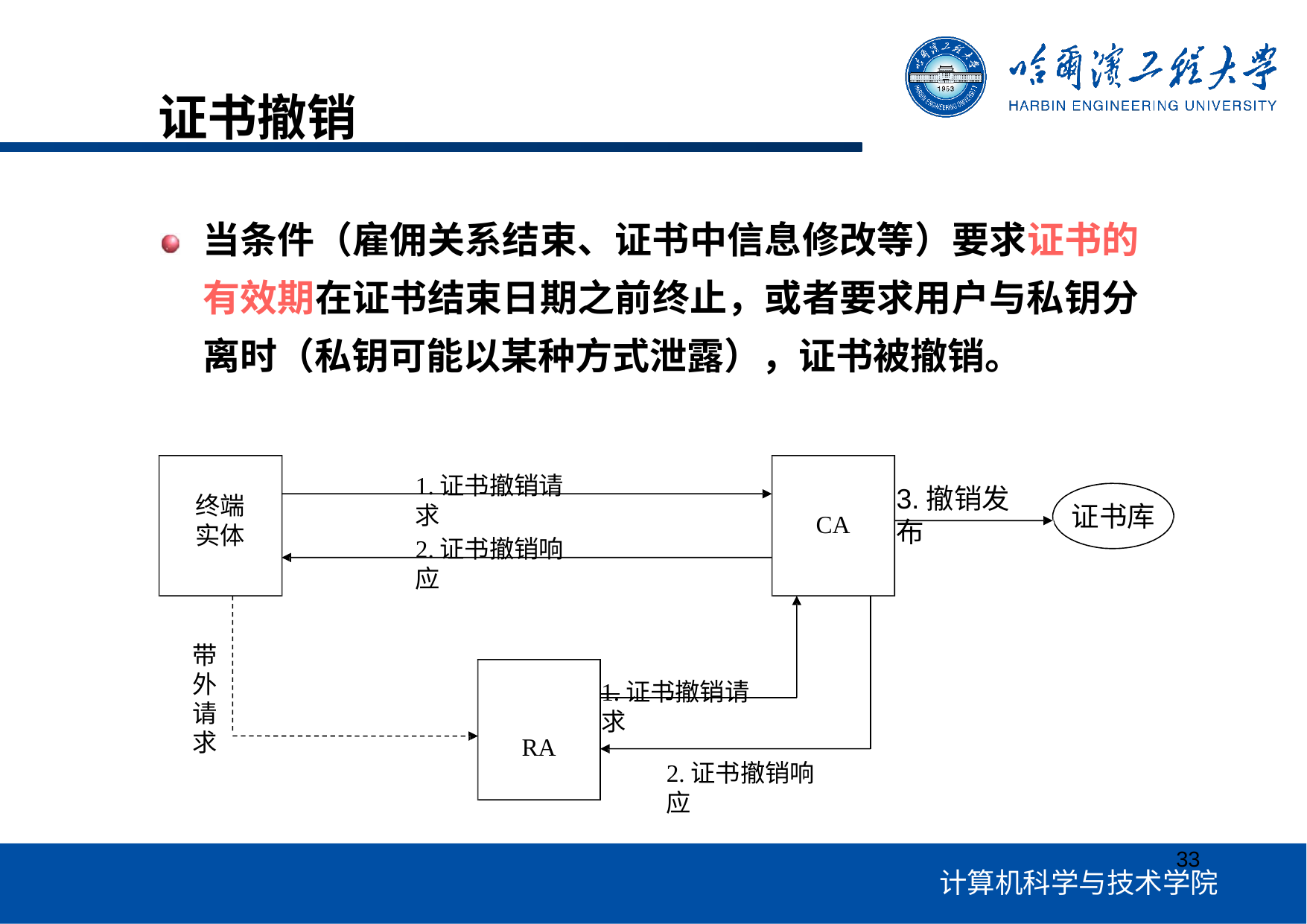

# 证书撤销
当条件（雇佣关系结束、证书中信息修改等）要求证书的 有效期在证书结束日期之前终止，或者要求用户与私钥分 离时（私钥可能以某种方式泄露），证书被撤销。

1.证书撤销请求
3.撤销发布

终端 实体

证书库
CA

2.证书撤销响应

带 外 请 求

1.证书撤销请求

RA

2.证书撤销响应
33